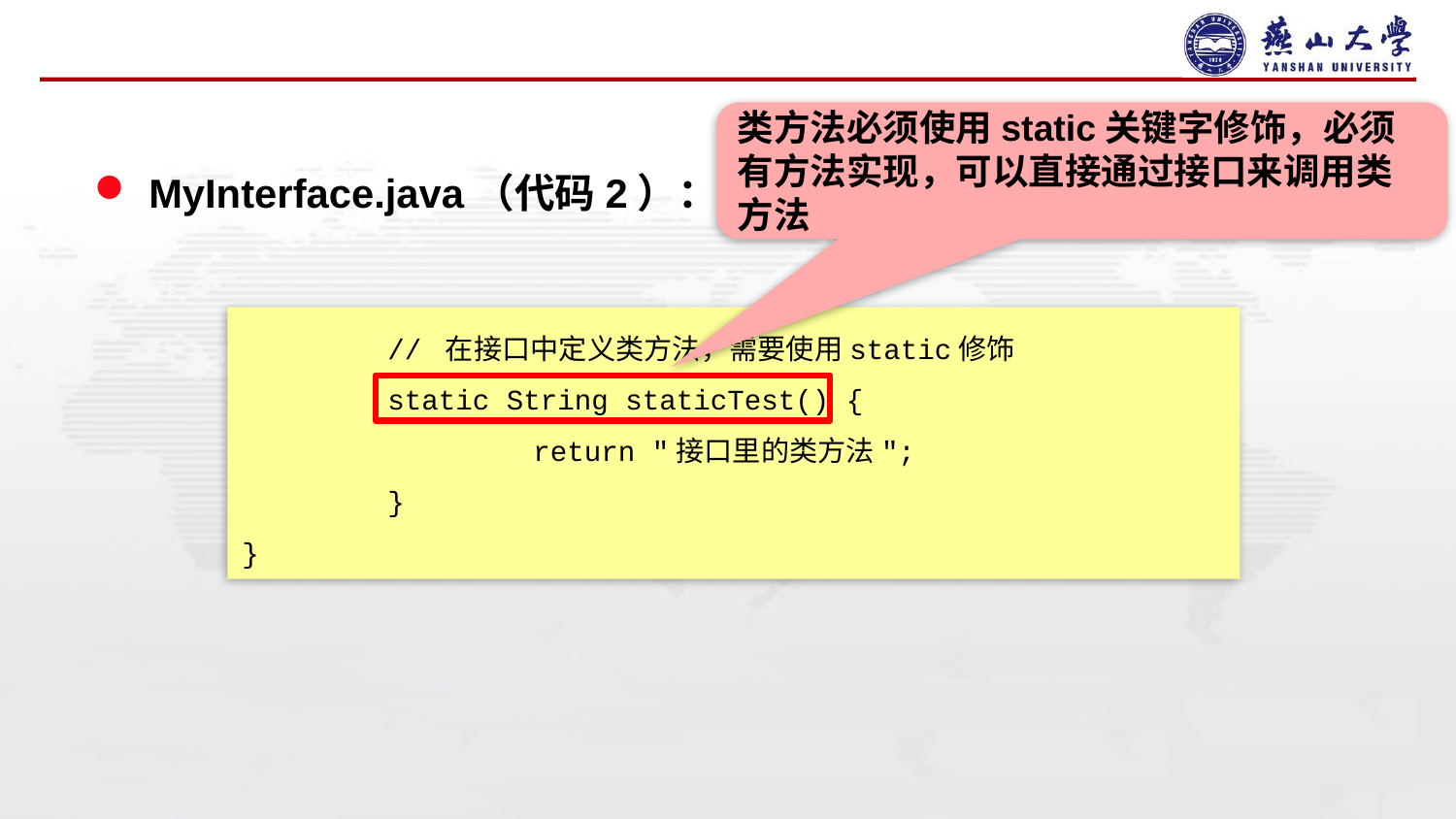

#
类方法必须使用static关键字修饰，必须有方法实现，可以直接通过接口来调用类方法
MyInterface.java（代码2）：

	// 在接口中定义类方法，需要使用static修饰
	static String staticTest() {
		return "接口里的类方法";
	}
}